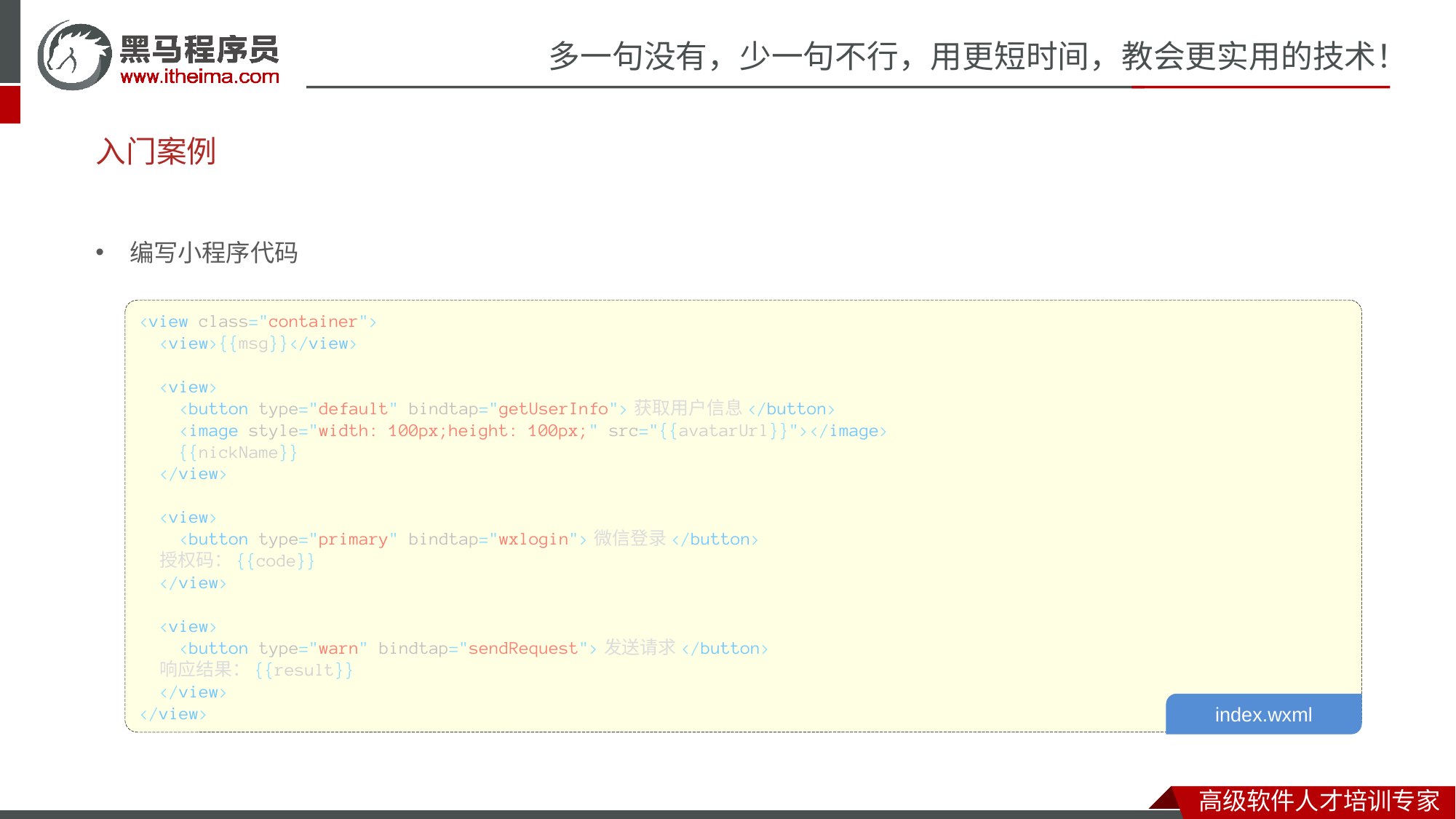

# 入门案例
编写小程序代码
<view class="container">
  <view>{{msg}}</view>
  <view>
    <button type="default" bindtap="getUserInfo">获取用户信息</button>
    <image style="width: 100px;height: 100px;" src="{{avatarUrl}}"></image>
    {{nickName}}
  </view>
  <view>
    <button type="primary" bindtap="wxlogin">微信登录</button>
    授权码：{{code}}
  </view>
  <view>
    <button type="warn" bindtap="sendRequest">发送请求</button>
    响应结果：{{result}}
  </view>
</view>
index.wxml